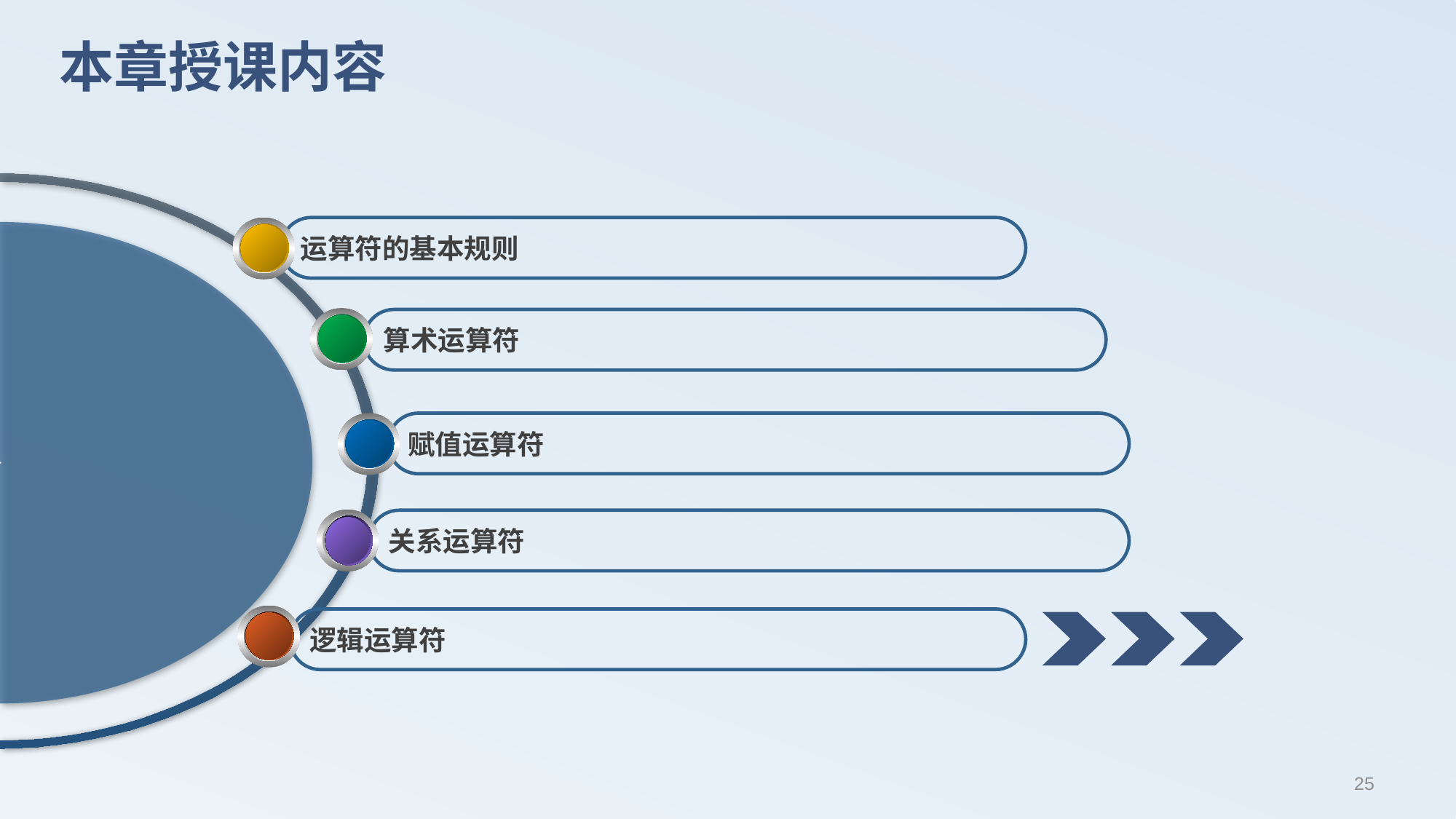

# 本章授课内容

运算符的基本规则

算术运算符

赋值运算符

关系运算符

逻辑运算符